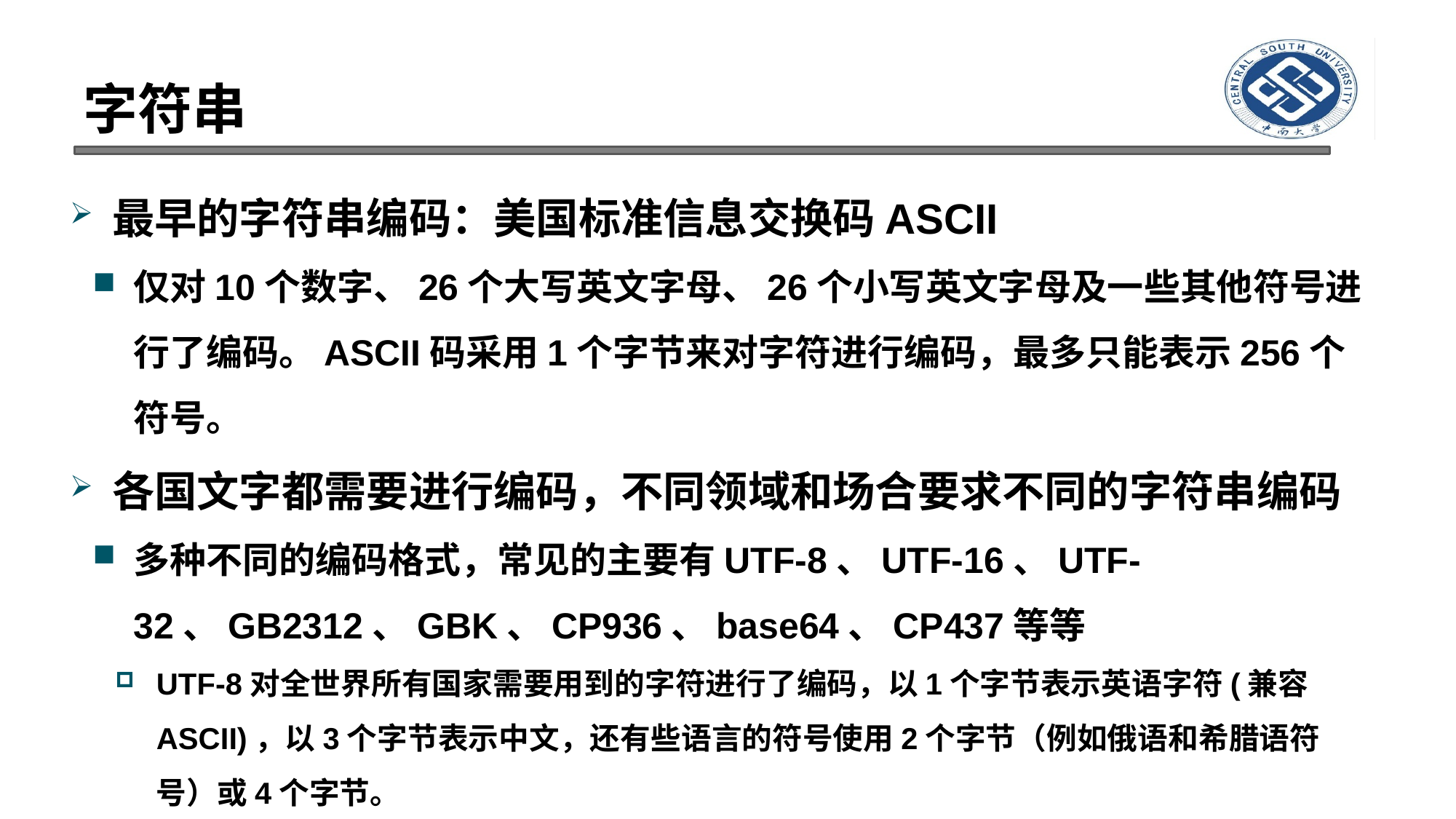

# 字符串
最早的字符串编码：美国标准信息交换码ASCII
仅对10个数字、26个大写英文字母、26个小写英文字母及一些其他符号进行了编码。ASCII码采用1个字节来对字符进行编码，最多只能表示256个符号。
各国文字都需要进行编码，不同领域和场合要求不同的字符串编码
多种不同的编码格式，常见的主要有UTF-8、UTF-16、UTF-32、GB2312、GBK、CP936、base64、CP437等等
UTF-8对全世界所有国家需要用到的字符进行了编码，以1个字节表示英语字符(兼容ASCII)，以3个字节表示中文，还有些语言的符号使用2个字节（例如俄语和希腊语符号）或4个字节。
GB2312是我国制定的中文编码，使用1个字节表示英语，2个字节表示中文

3